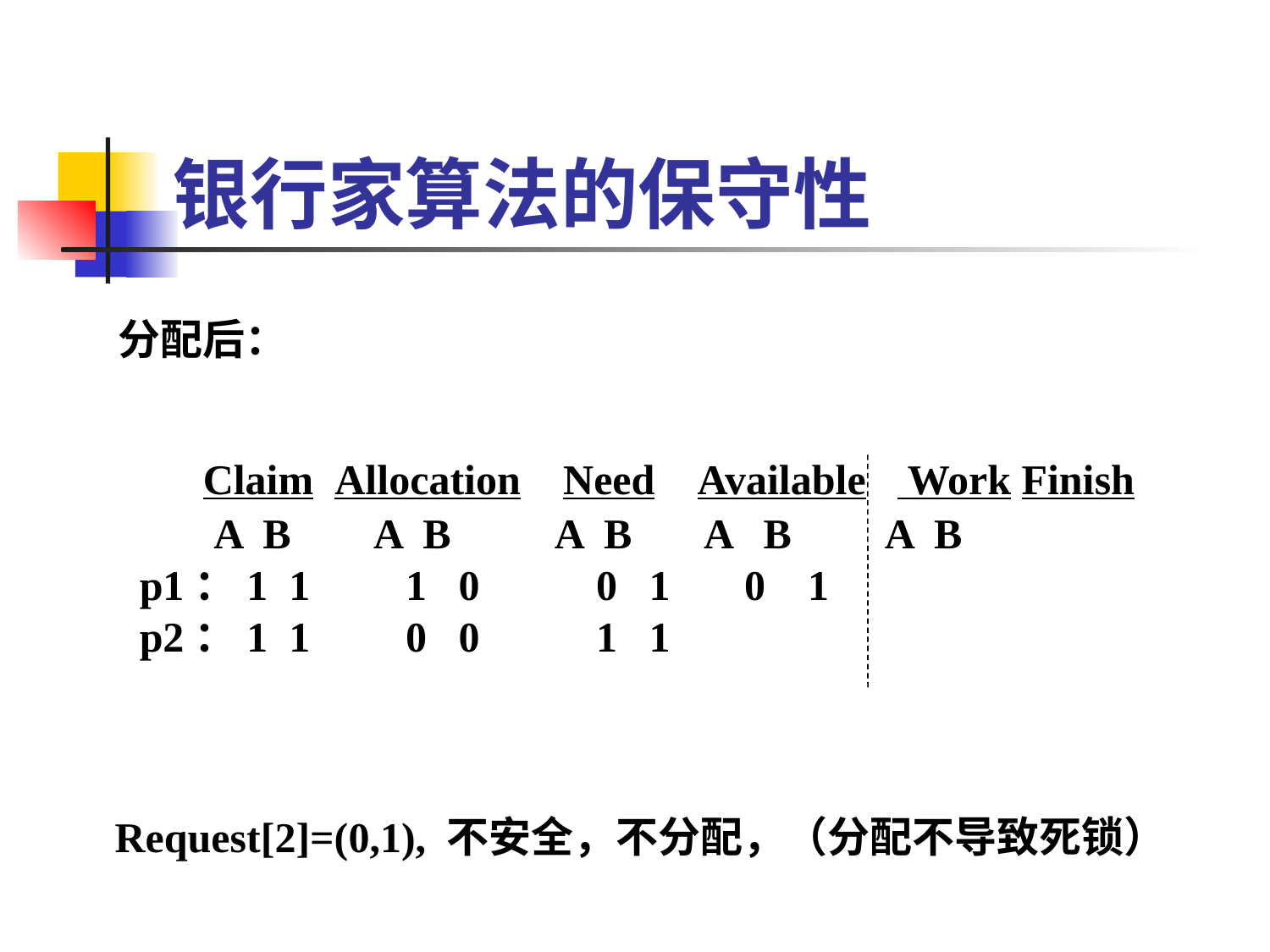

# 银行家算法的保守性
分配后：
      Claim  Allocation    Need    Available    Work Finish
       A  B        A  B          A  B       A   B         A  B
p1：1  1         1   0           0   1       0    1
p2：1  1         0   0           1   1

Request[2]=(0,1), 不安全，不分配，（分配不导致死锁）